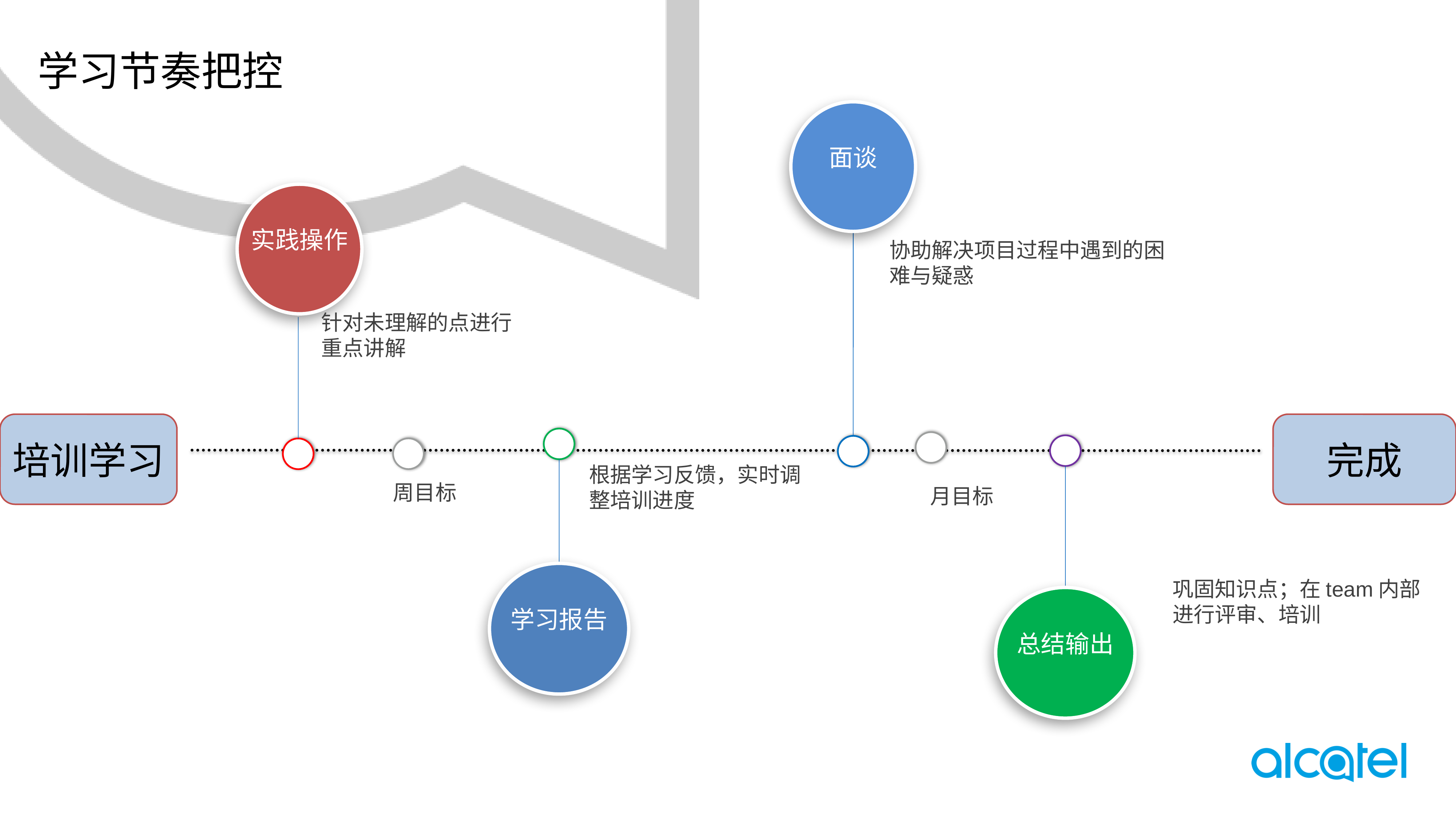

学习节奏把控
面谈
实践操作
协助解决项目过程中遇到的困难与疑惑

针对未理解的点进行重点讲解

培训学习
完成

根据学习反馈，实时调整培训进度
周目标

月目标

学习报告
巩固知识点；在team内部进行评审、培训
总结输出